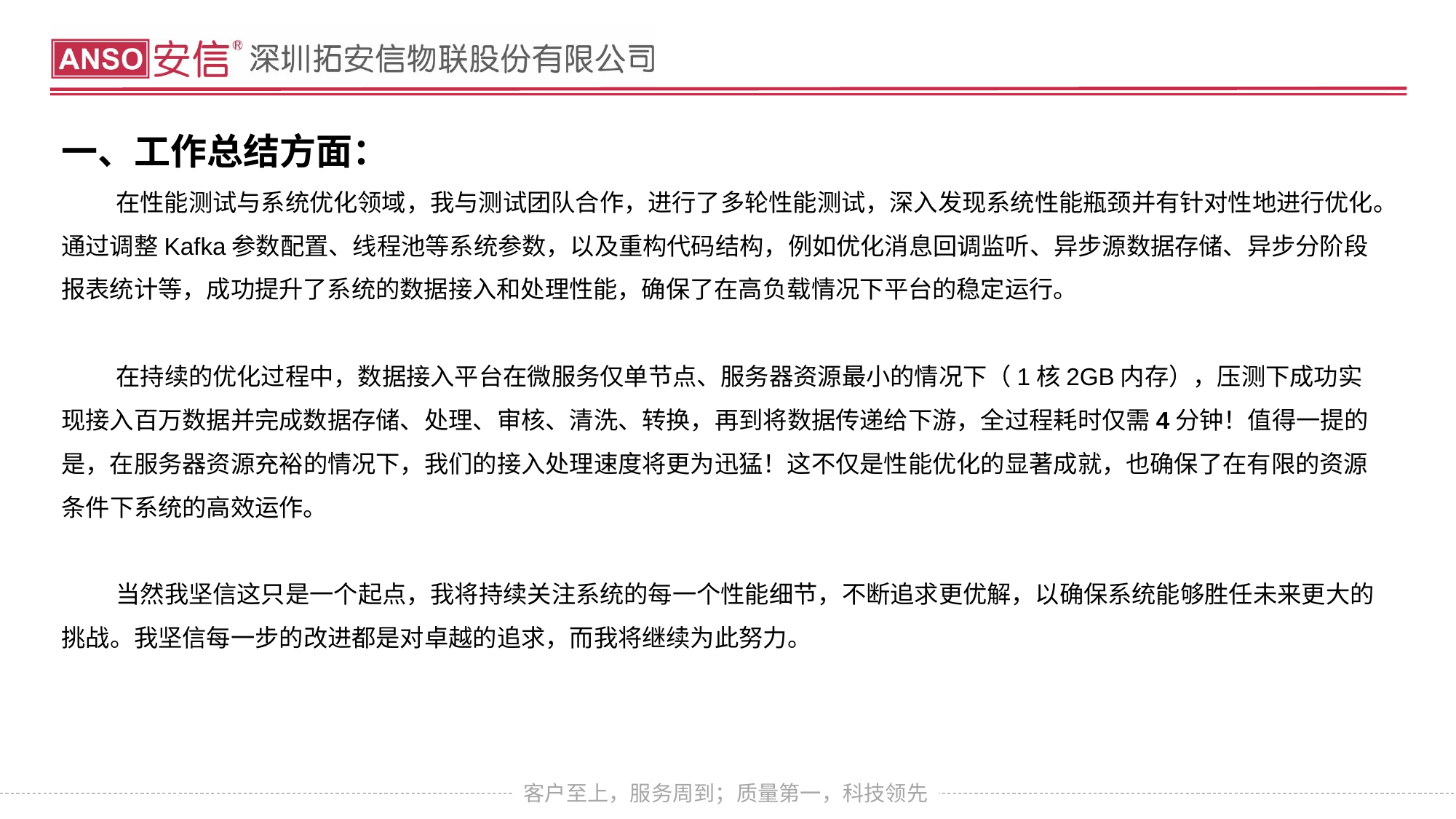

一、工作总结方面：
在性能测试与系统优化领域，我与测试团队合作，进行了多轮性能测试，深入发现系统性能瓶颈并有针对性地进行优化。通过调整Kafka参数配置、线程池等系统参数，以及重构代码结构，例如优化消息回调监听、异步源数据存储、异步分阶段报表统计等，成功提升了系统的数据接入和处理性能，确保了在高负载情况下平台的稳定运行。

在持续的优化过程中，数据接入平台在微服务仅单节点、服务器资源最小的情况下（1核2GB内存），压测下成功实现接入百万数据并完成数据存储、处理、审核、清洗、转换，再到将数据传递给下游，全过程耗时仅需4分钟！值得一提的是，在服务器资源充裕的情况下，我们的接入处理速度将更为迅猛！这不仅是性能优化的显著成就，也确保了在有限的资源条件下系统的高效运作。

当然我坚信这只是一个起点，我将持续关注系统的每一个性能细节，不断追求更优解，以确保系统能够胜任未来更大的挑战。我坚信每一步的改进都是对卓越的追求，而我将继续为此努力。
3